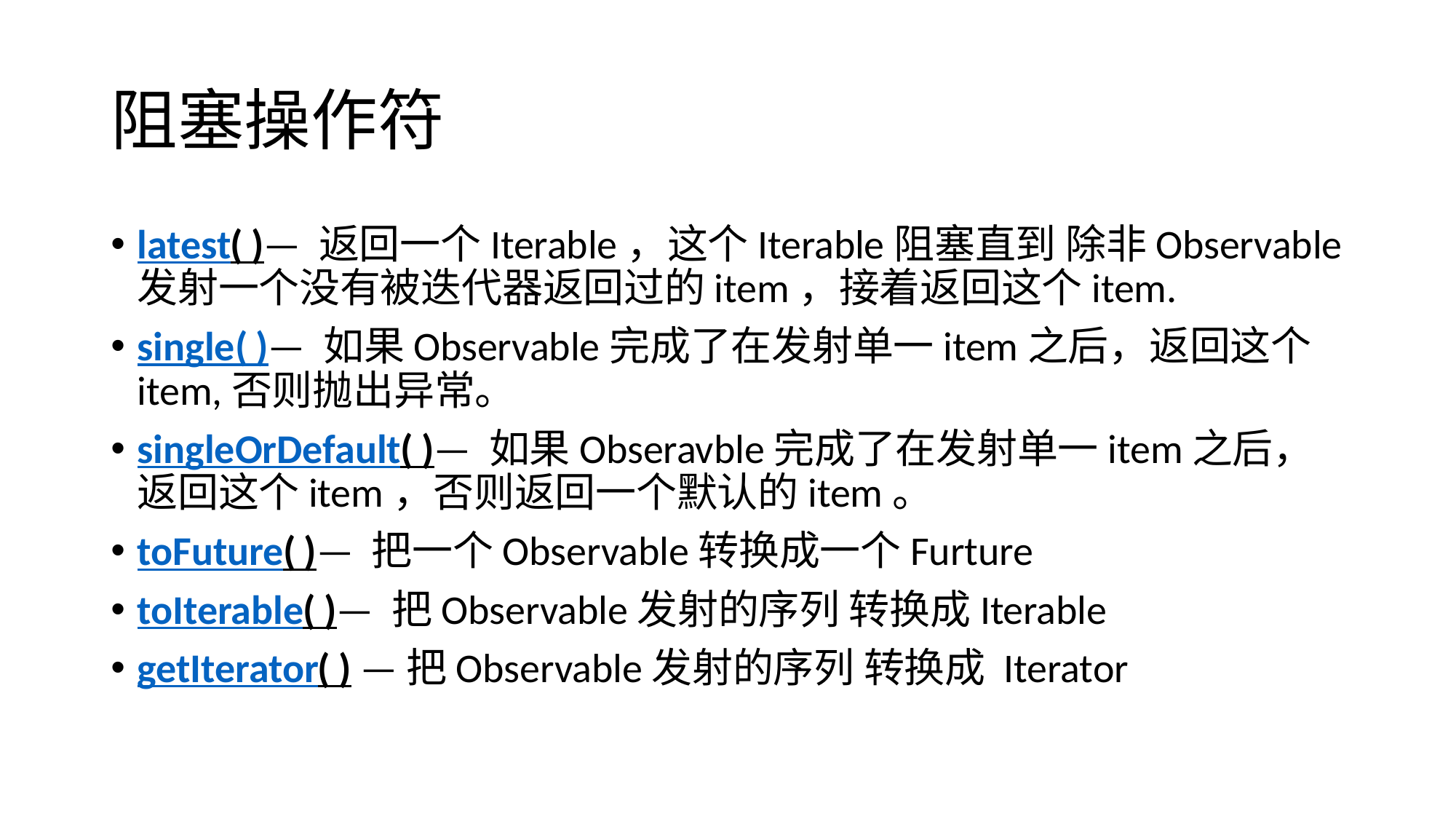

# 阻塞操作符
latest( )— 返回一个Iterable，这个Iterable阻塞直到 除非Observable发射一个没有被迭代器返回过的item，接着返回这个item.
single( )— 如果Observable完成了在发射单一item之后，返回这个item,否则抛出异常。
singleOrDefault( )— 如果Obseravble完成了在发射单一item之后，返回这个item，否则返回一个默认的item。
toFuture( )— 把一个Observable转换成一个Furture
toIterable( )— 把Observable发射的序列 转换成Iterable
getIterator( ) —把Observable发射的序列 转换成 Iterator